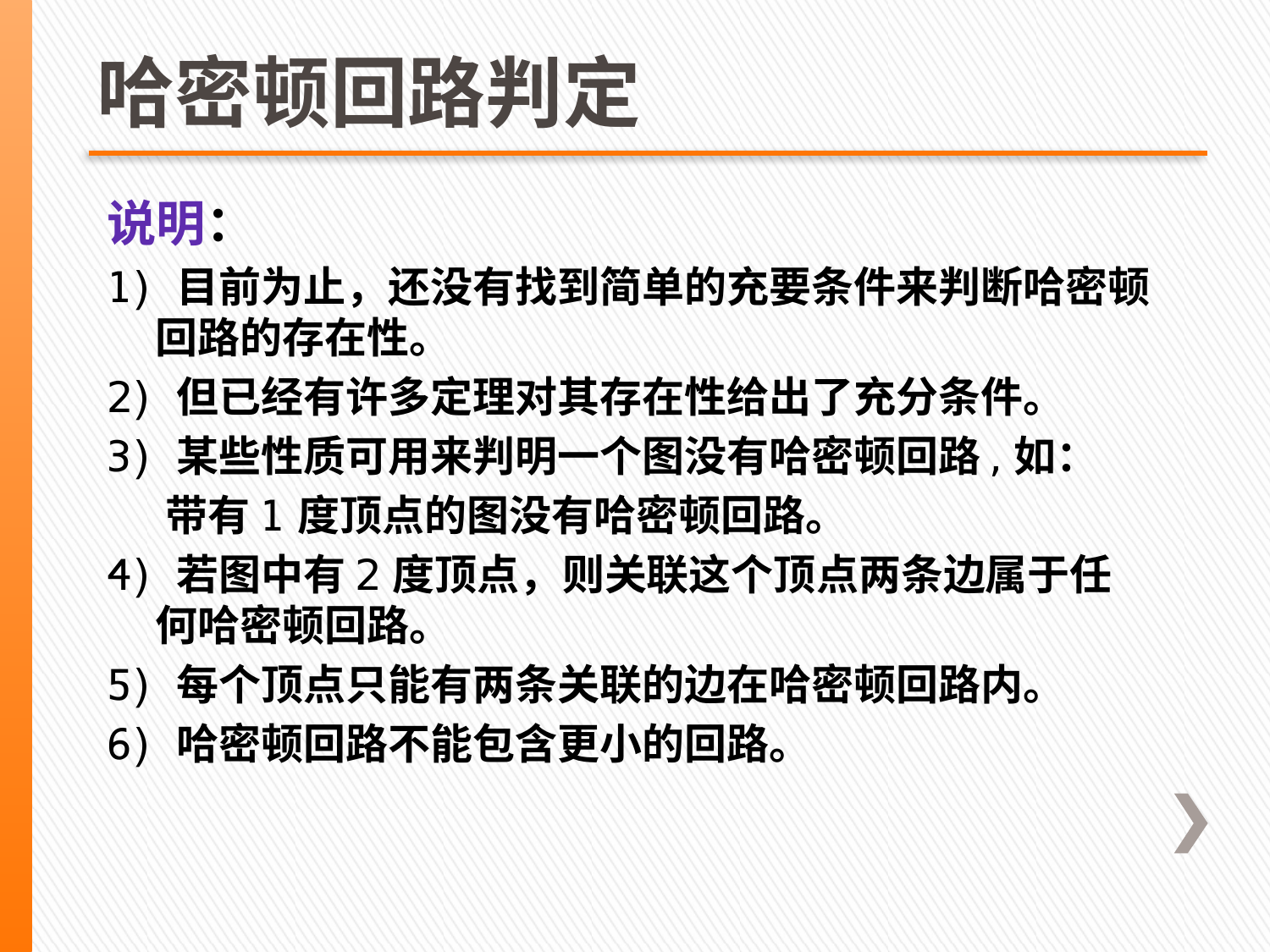

# 哈密顿回路判定
说明：
1) 目前为止，还没有找到简单的充要条件来判断哈密顿 回路的存在性。
2) 但已经有许多定理对其存在性给出了充分条件。
3) 某些性质可用来判明一个图没有哈密顿回路,如：
     带有1度顶点的图没有哈密顿回路。
4) 若图中有2度顶点，则关联这个顶点两条边属于任何哈密顿回路。
5) 每个顶点只能有两条关联的边在哈密顿回路内。
6) 哈密顿回路不能包含更小的回路。